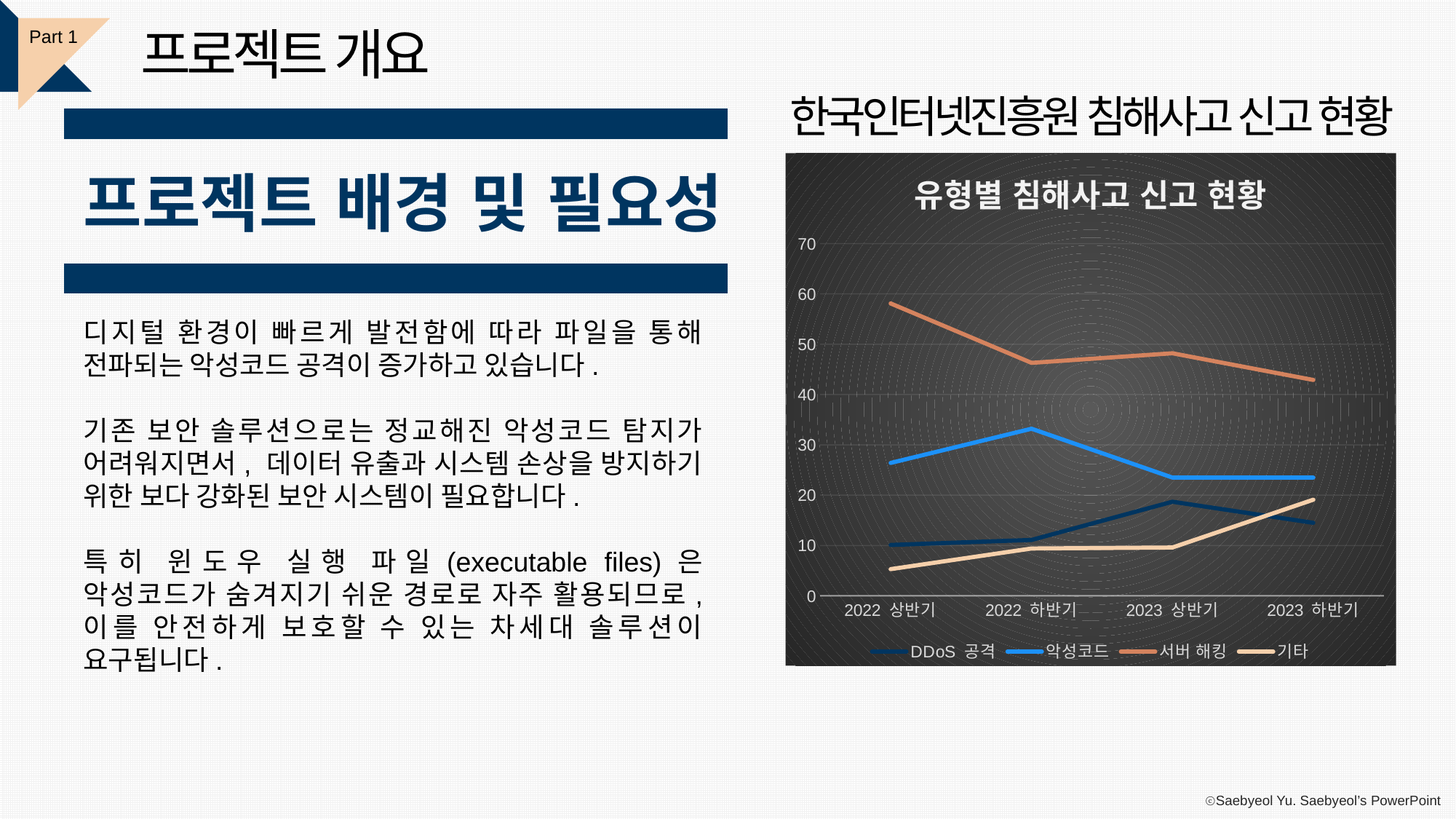

프로젝트 개요

Part 1
한국인터넷진흥원 침해사고 신고 현황

### Chart: 유형별 침해사고 신고 현황

| Category | DDoS 공격 | 악성코드 | 서버 해킹 | 기타 |
|---|---|---|---|---|
| 2022 상반기 | 10.1 | 26.4 | 58.1 | 5.3 |
| 2022 하반기 | 11.1 | 33.2 | 46.3 | 9.4 |
| 2023 상반기 | 18.7 | 23.5 | 48.2 | 9.6 |
| 2023 하반기 | 14.5 | 23.5 | 42.9 | 19.1 |
프로젝트 배경 및 필요성
디지털 환경이 빠르게 발전함에 따라 파일을 통해 전파되는 악성코드 공격이 증가하고 있습니다.

기존 보안 솔루션으로는 정교해진 악성코드 탐지가 어려워지면서, 데이터 유출과 시스템 손상을 방지하기 위한 보다 강화된 보안 시스템이 필요합니다.

특히 윈도우 실행 파일(executable files)은 악성코드가 숨겨지기 쉬운 경로로 자주 활용되므로, 이를 안전하게 보호할 수 있는 차세대 솔루션이 요구됩니다.